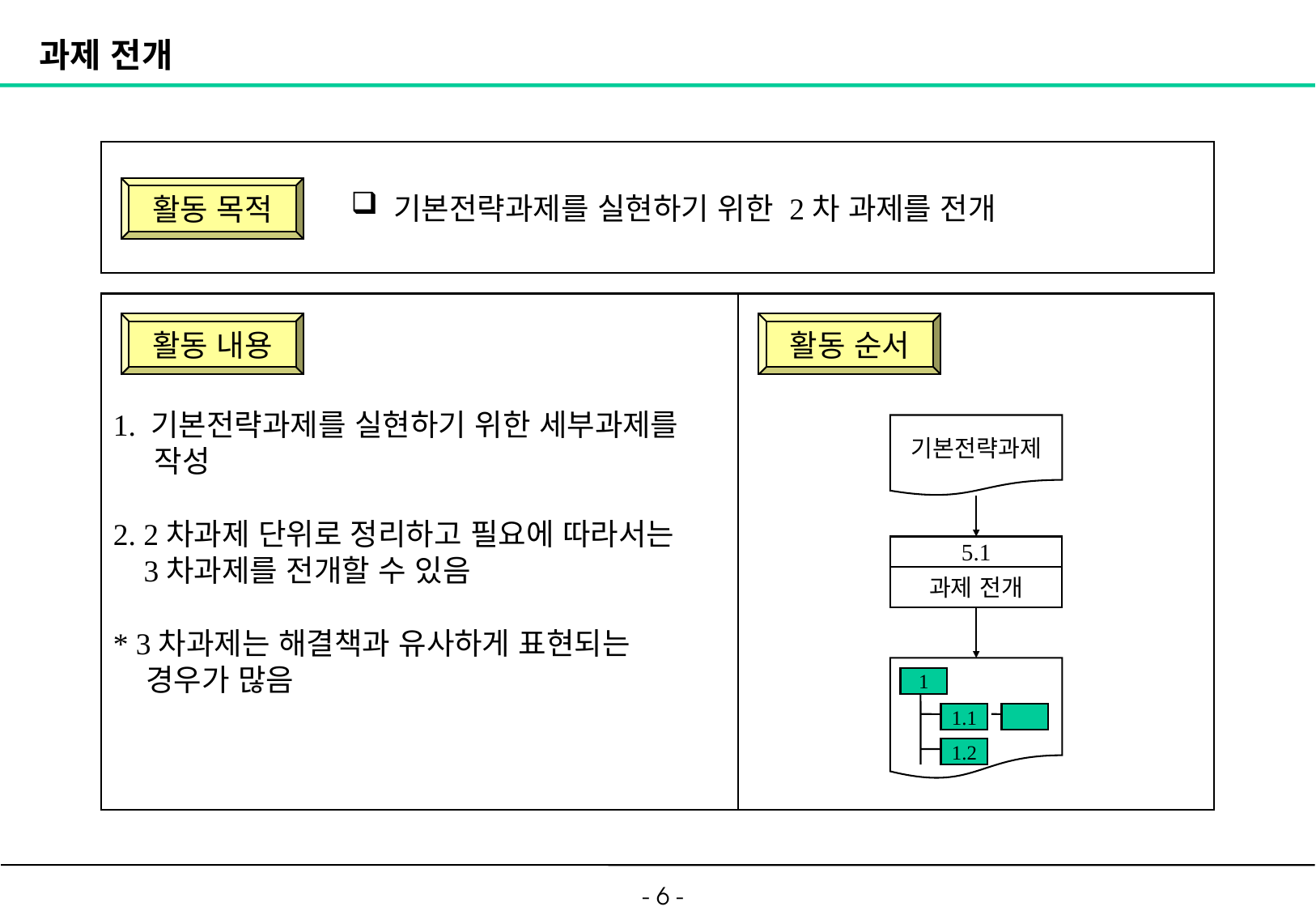

# 과제 전개
 기본전략과제를 실현하기 위한 2차 과제를 전개
활동 목적
1. 기본전략과제를 실현하기 위한 세부과제를
    작성

2. 2차과제 단위로 정리하고 필요에 따라서는
    3차과제를 전개할 수 있음

* 3차과제는 해결책과 유사하게 표현되는
   경우가 많음

활동 내용
활동 순서
기본전략과제
5.1
과제 전개

1

1.1

1.2

- 6 -